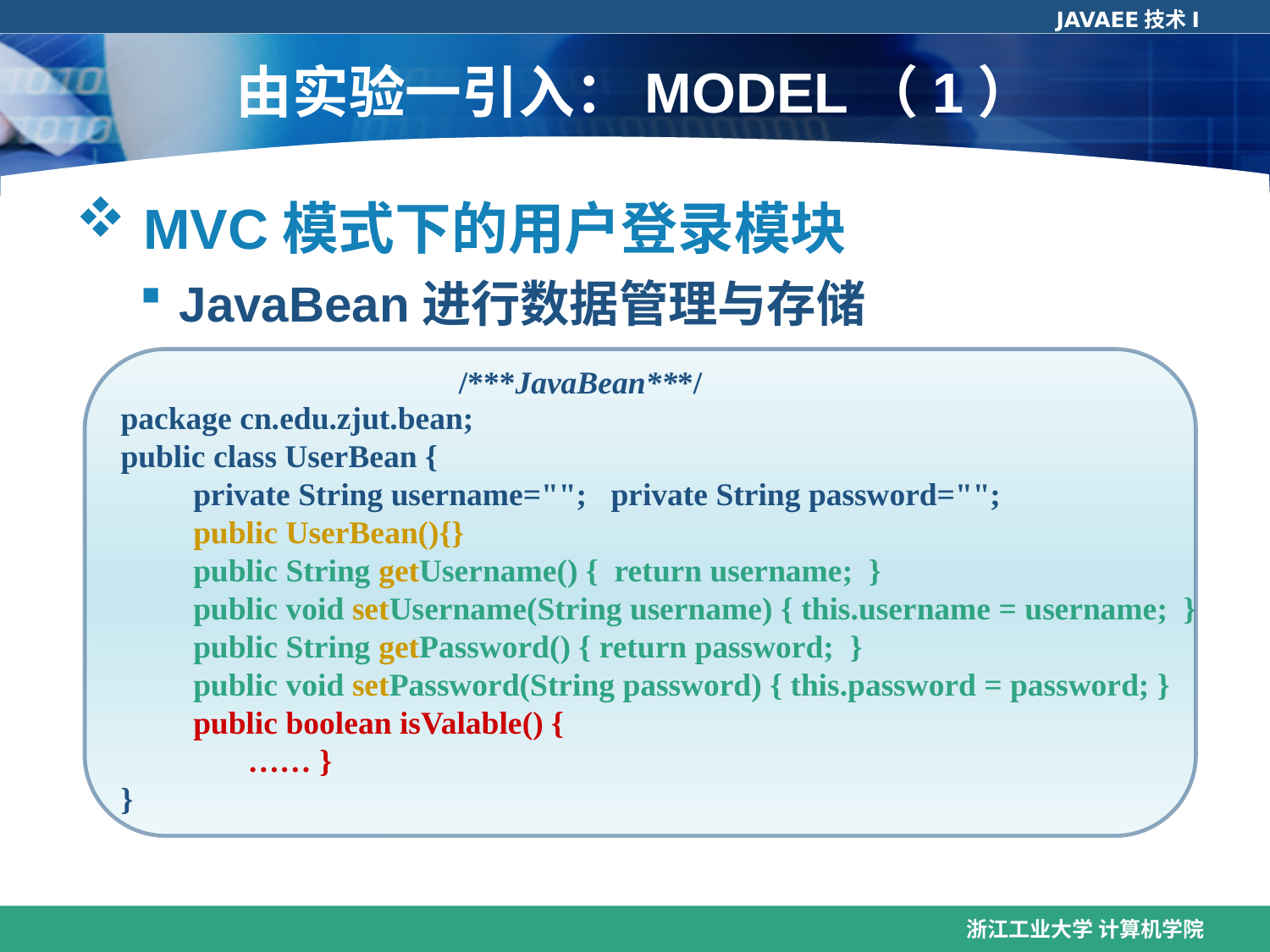

# 由实验一引入：MODEL（1）
 MVC模式下的用户登录模块
JavaBean进行数据管理与存储
                                          /***JavaBean***/
package cn.edu.zjut.bean;
public class UserBean {
         private String username="";   private String password="";
         public UserBean(){}
         public String getUsername() {  return username;  }
         public void setUsername(String username) { this.username = username;  }
         public String getPassword() { return password;  }
         public void setPassword(String password) { this.password = password; }
         public boolean isValable() {
	…… }
}